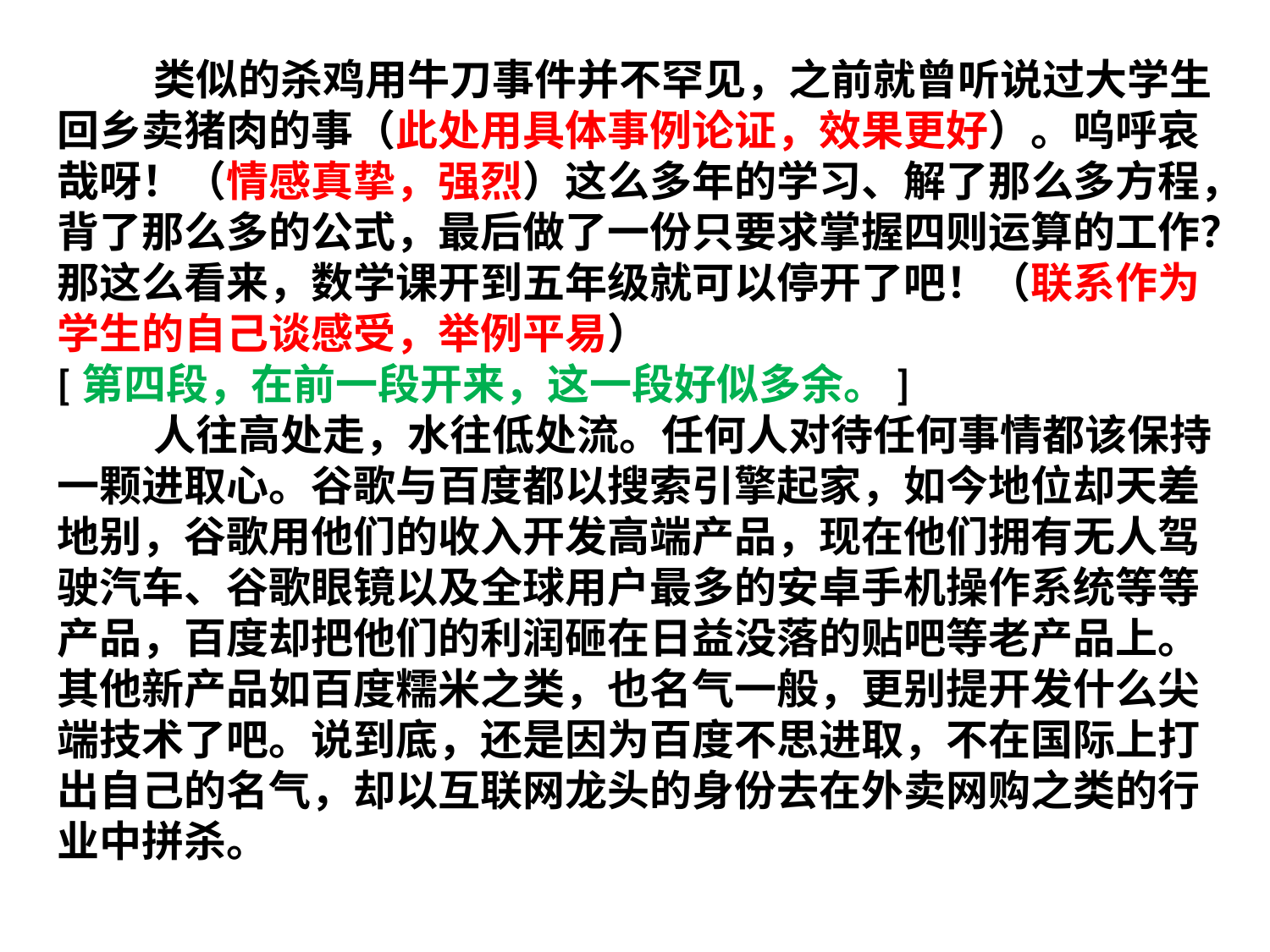

类似的杀鸡用牛刀事件并不罕见，之前就曾听说过大学生回乡卖猪肉的事（此处用具体事例论证，效果更好）。呜呼哀哉呀！（情感真挚，强烈）这么多年的学习、解了那么多方程，背了那么多的公式，最后做了一份只要求掌握四则运算的工作？那这么看来，数学课开到五年级就可以停开了吧！（联系作为学生的自己谈感受，举例平易）
[第四段，在前一段开来，这一段好似多余。]
         人往高处走，水往低处流。任何人对待任何事情都该保持一颗进取心。谷歌与百度都以搜索引擎起家，如今地位却天差地别，谷歌用他们的收入开发高端产品，现在他们拥有无人驾驶汽车、谷歌眼镜以及全球用户最多的安卓手机操作系统等等产品，百度却把他们的利润砸在日益没落的贴吧等老产品上。其他新产品如百度糯米之类，也名气一般，更别提开发什么尖端技术了吧。说到底，还是因为百度不思进取，不在国际上打出自己的名气，却以互联网龙头的身份去在外卖网购之类的行业中拼杀。